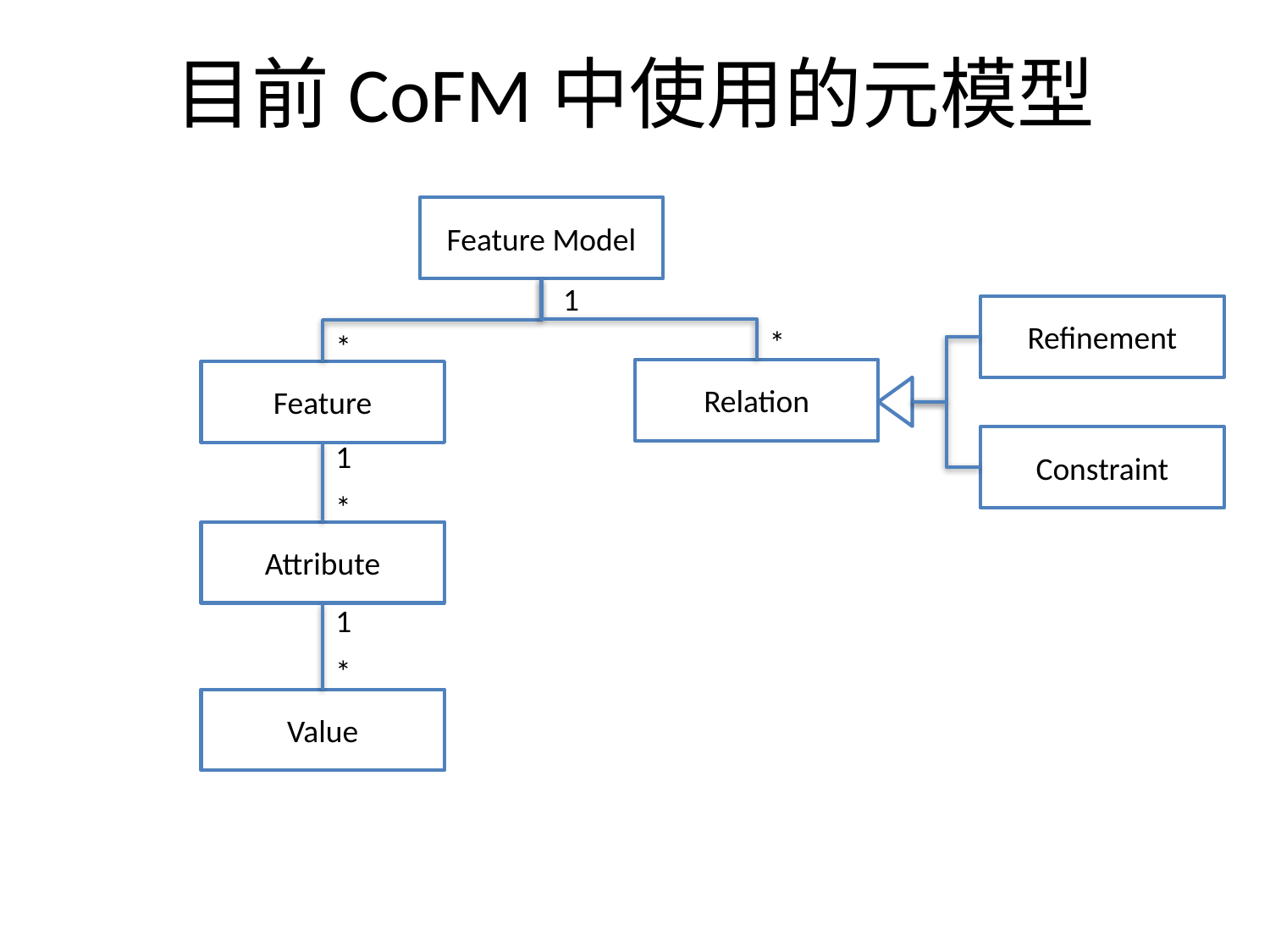

# 目前CoFM中使用的元模型
Feature Model
1
Refinement
*
*
Relation
Feature

Constraint
1
*
Attribute
1
*
Value